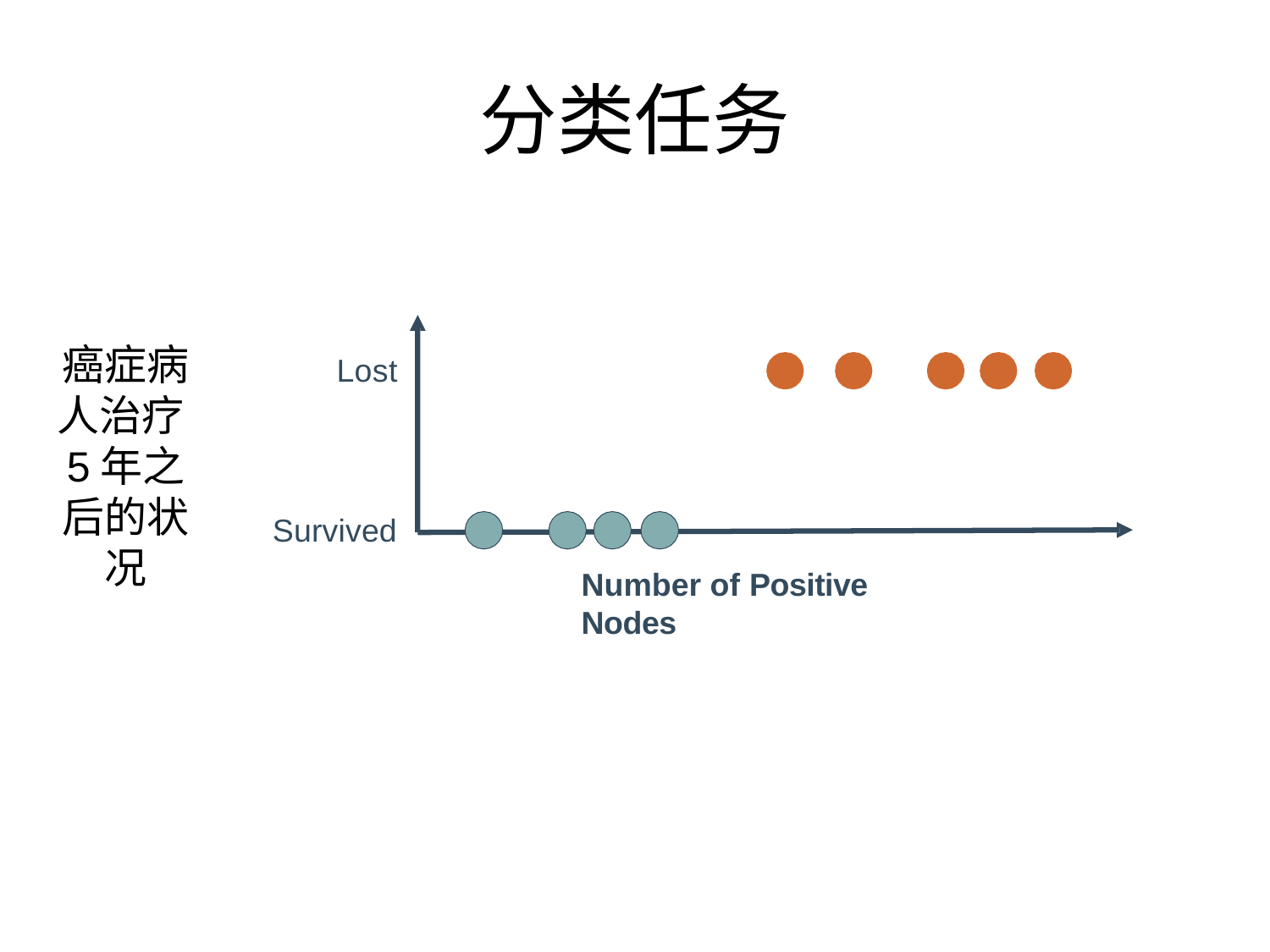

# 分类任务

癌症病人治疗5年之后的状况
Lost

Survived
Number of Positive Nodes